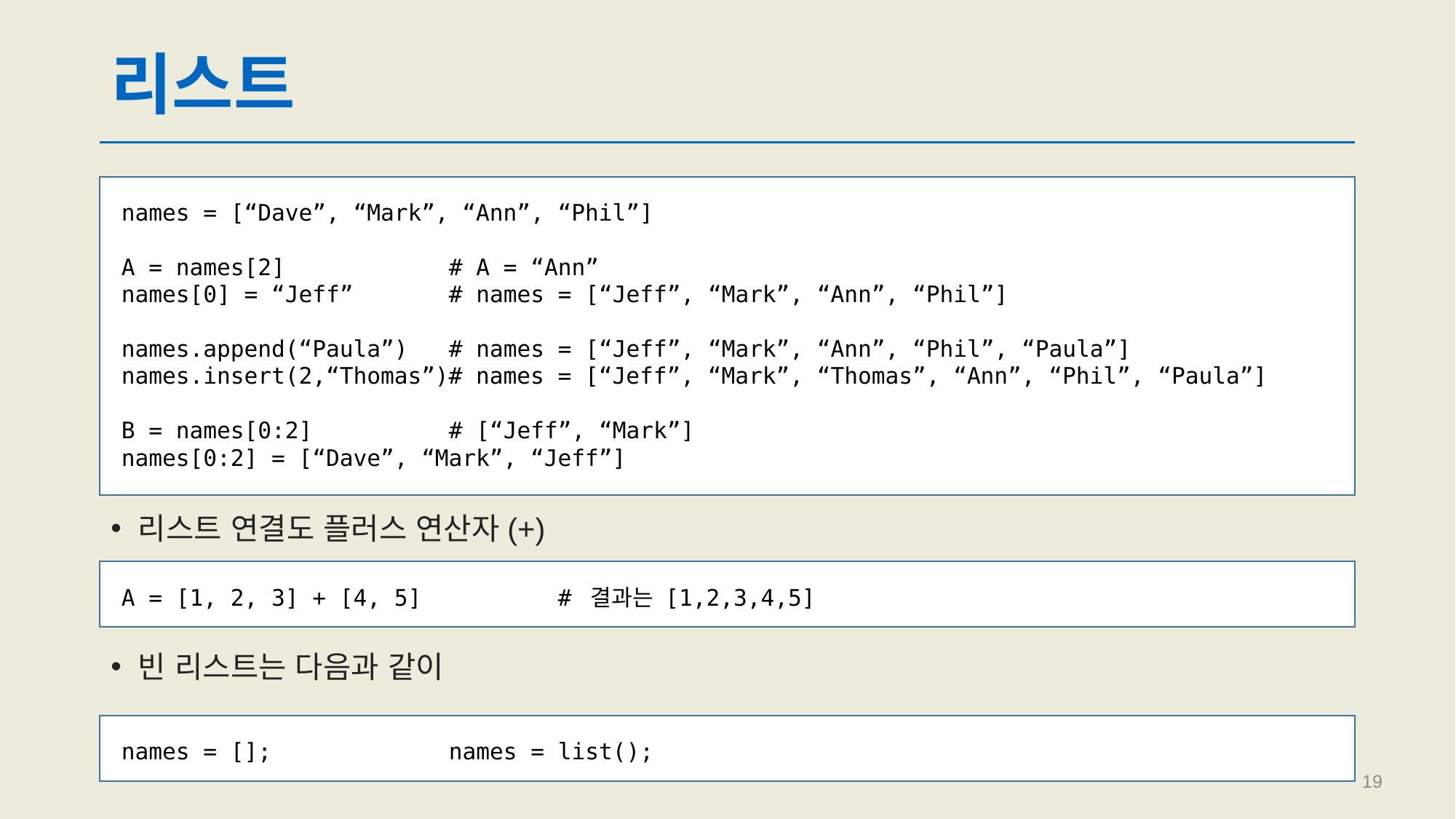

# 리스트
names = [“Dave”, “Mark”, “Ann”, “Phil”]

A = names[2]		# A = “Ann”
names[0] = “Jeff”	# names = [“Jeff”, “Mark”, “Ann”, “Phil”]

names.append(“Paula”)	# names = [“Jeff”, “Mark”, “Ann”, “Phil”, “Paula”]
names.insert(2,“Thomas”)# names = [“Jeff”, “Mark”, “Thomas”, “Ann”, “Phil”, “Paula”]

B = names[0:2]		# [“Jeff”, “Mark”]
names[0:2] = [“Dave”, “Mark”, “Jeff”]
리스트 연결도 플러스 연산자(+)
A = [1, 2, 3] + [4, 5]		# 결과는 [1,2,3,4,5]

빈 리스트는 다음과 같이
names = [];		names = list();
19